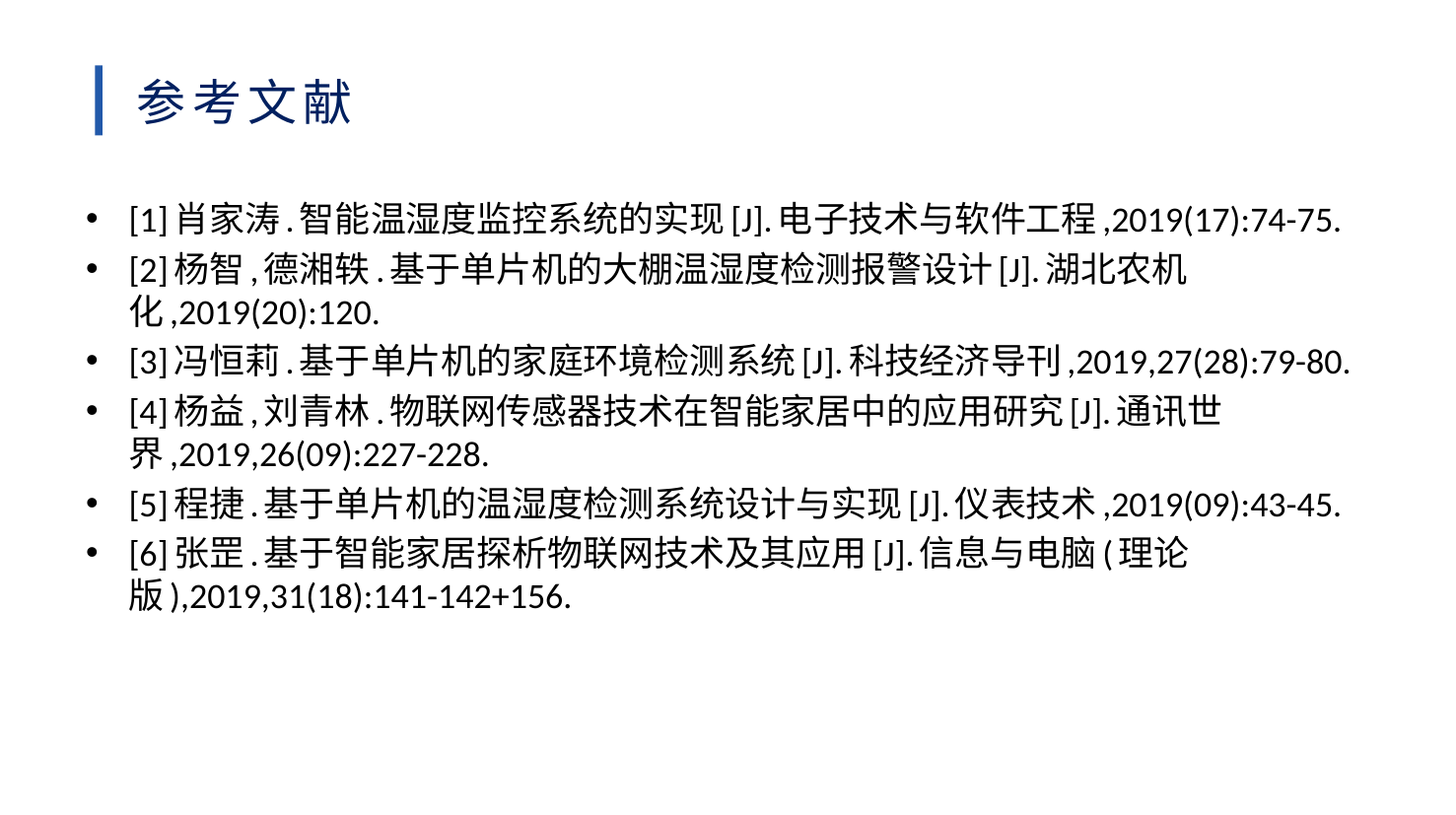

# 参考文献

[1]肖家涛.智能温湿度监控系统的实现[J].电子技术与软件工程,2019(17):74-75.
[2]杨智,德湘轶.基于单片机的大棚温湿度检测报警设计[J].湖北农机化,2019(20):120.
[3]冯恒莉.基于单片机的家庭环境检测系统[J].科技经济导刊,2019,27(28):79-80.
[4]杨益,刘青林.物联网传感器技术在智能家居中的应用研究[J].通讯世界,2019,26(09):227-228.
[5]程捷.基于单片机的温湿度检测系统设计与实现[J].仪表技术,2019(09):43-45.
[6]张罡.基于智能家居探析物联网技术及其应用[J].信息与电脑(理论版),2019,31(18):141-142+156.